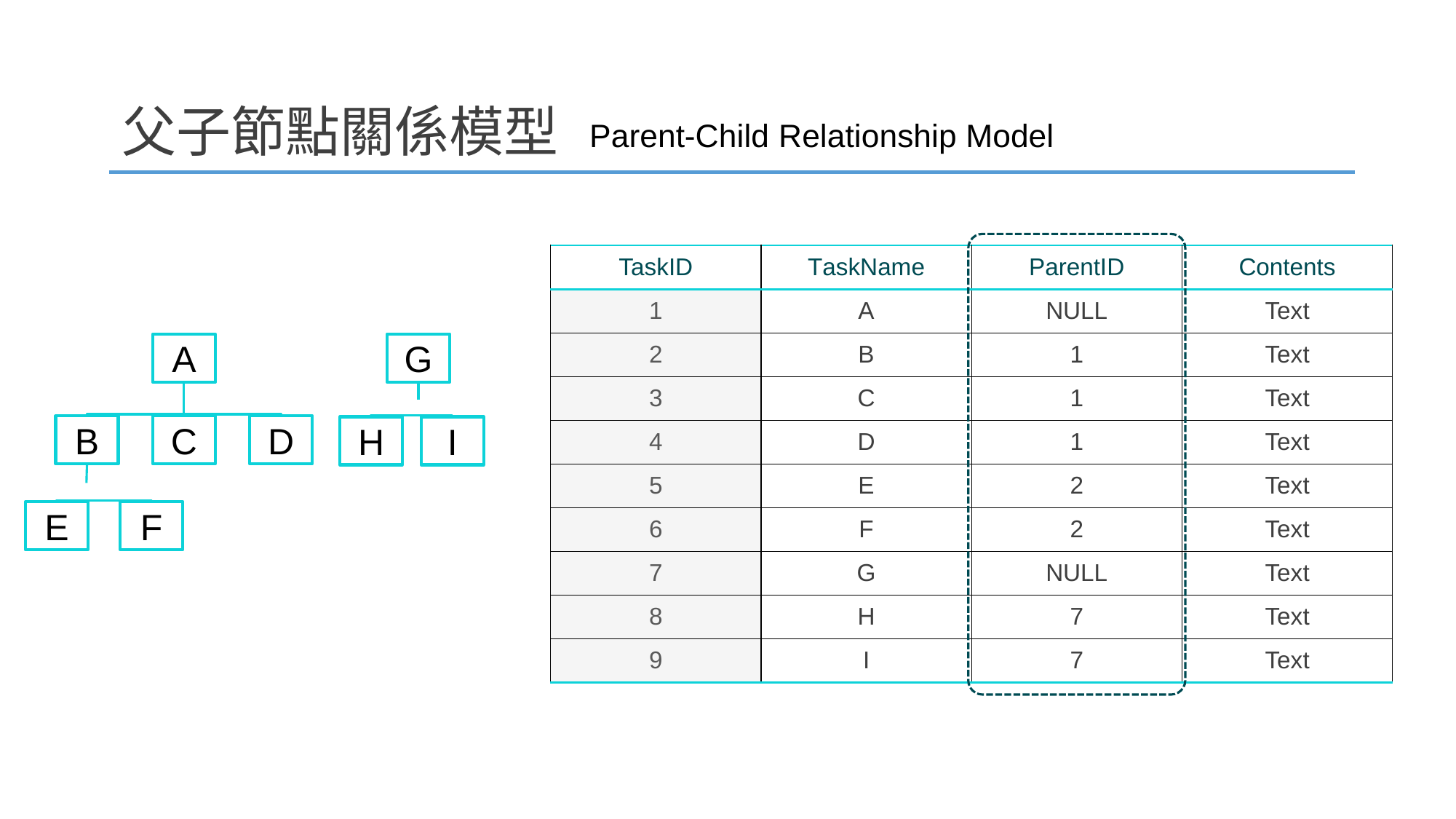

# 父子節點關係模型
Parent-Child Relationship Model

| TaskID | TaskName | ParentID | Contents |
| --- | --- | --- | --- |
| 1 | A | NULL | Text |
| 2 | B | 1 | Text |
| 3 | C | 1 | Text |
| 4 | D | 1 | Text |
| 5 | E | 2 | Text |
| 6 | F | 2 | Text |
| 7 | G | NULL | Text |
| 8 | H | 7 | Text |
| 9 | I | 7 | Text |
G
A
B
C
D
H
I
E
F